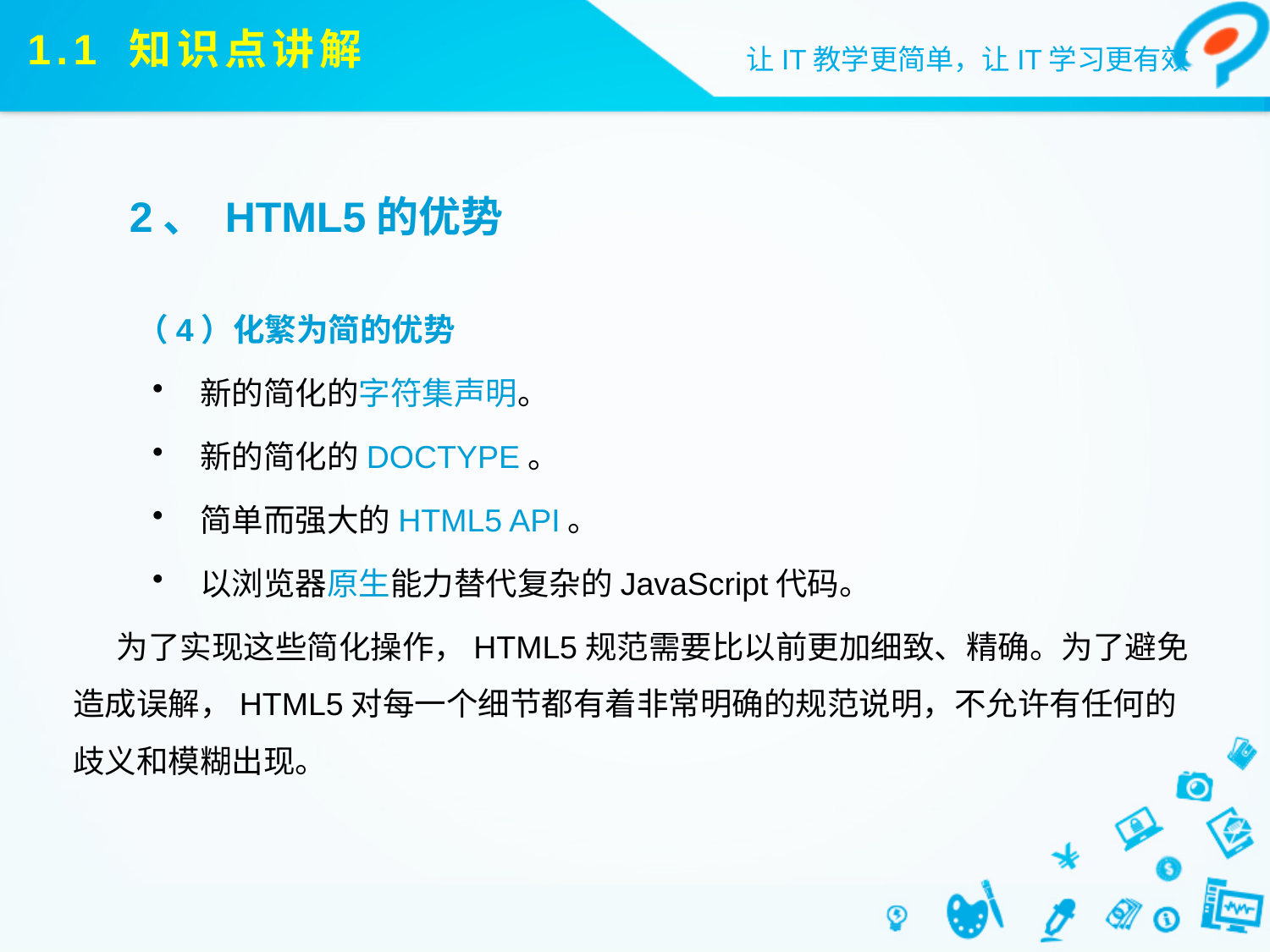

# 1.1 知识点讲解
2、 HTML5的优势
（4）化繁为简的优势
新的简化的字符集声明。
新的简化的DOCTYPE。
简单而强大的HTML5 API。
以浏览器原生能力替代复杂的JavaScript代码。
     为了实现这些简化操作，HTML5规范需要比以前更加细致、精确。为了避免造成误解，HTML5对每一个细节都有着非常明确的规范说明，不允许有任何的歧义和模糊出现。